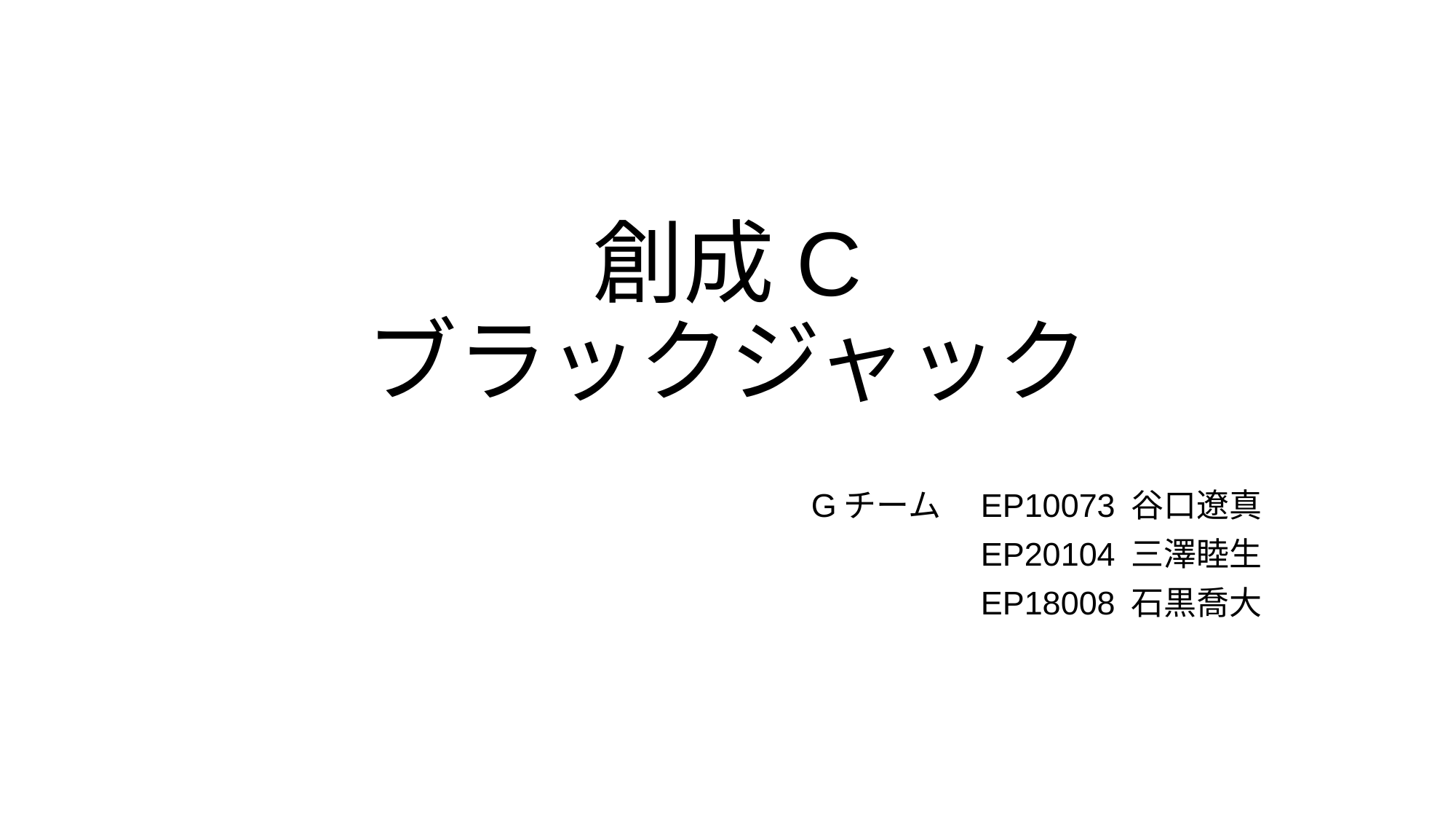

# 創成C ブラックジャック

Gチーム　EP10073 谷口遼真
EP20104 三澤睦生
EP18008 石黒喬大